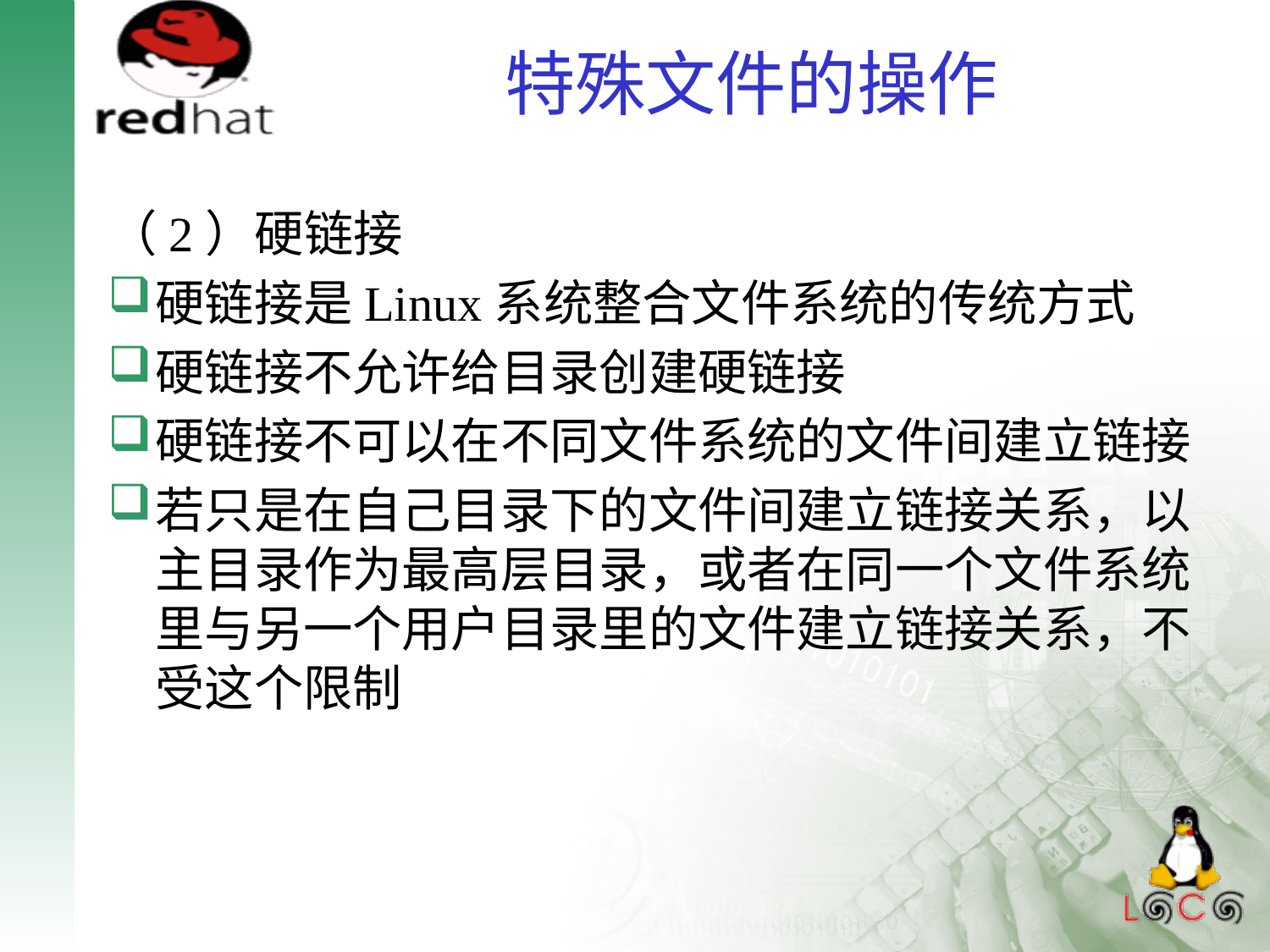

# 特殊文件的操作
（2）硬链接
硬链接是Linux系统整合文件系统的传统方式
硬链接不允许给目录创建硬链接
硬链接不可以在不同文件系统的文件间建立链接
若只是在自己目录下的文件间建立链接关系，以主目录作为最高层目录，或者在同一个文件系统里与另一个用户目录里的文件建立链接关系，不受这个限制